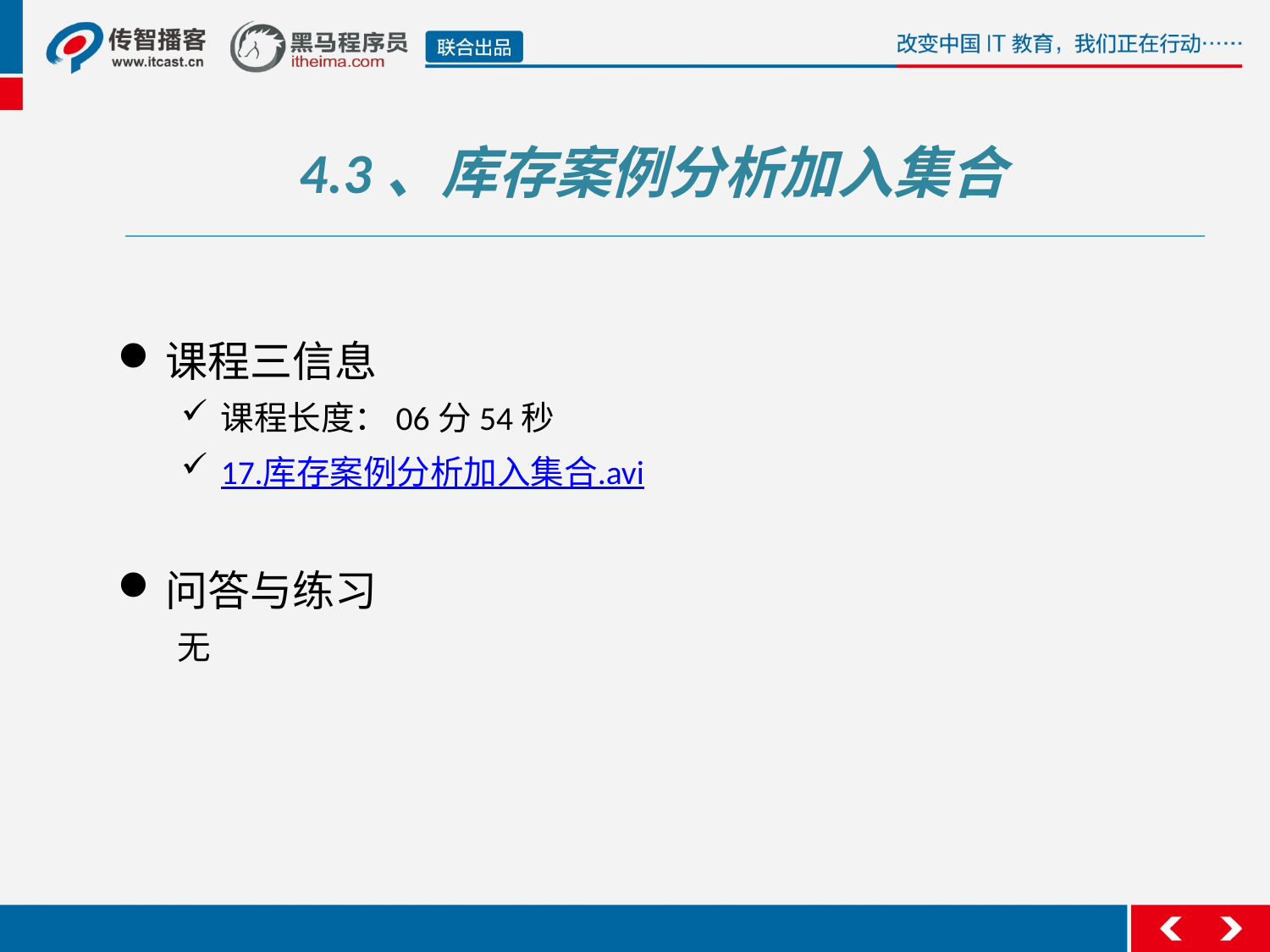

4.3、库存案例分析加入集合

课程三信息
课程长度：06分54秒
17.库存案例分析加入集合.avi

问答与练习
       无